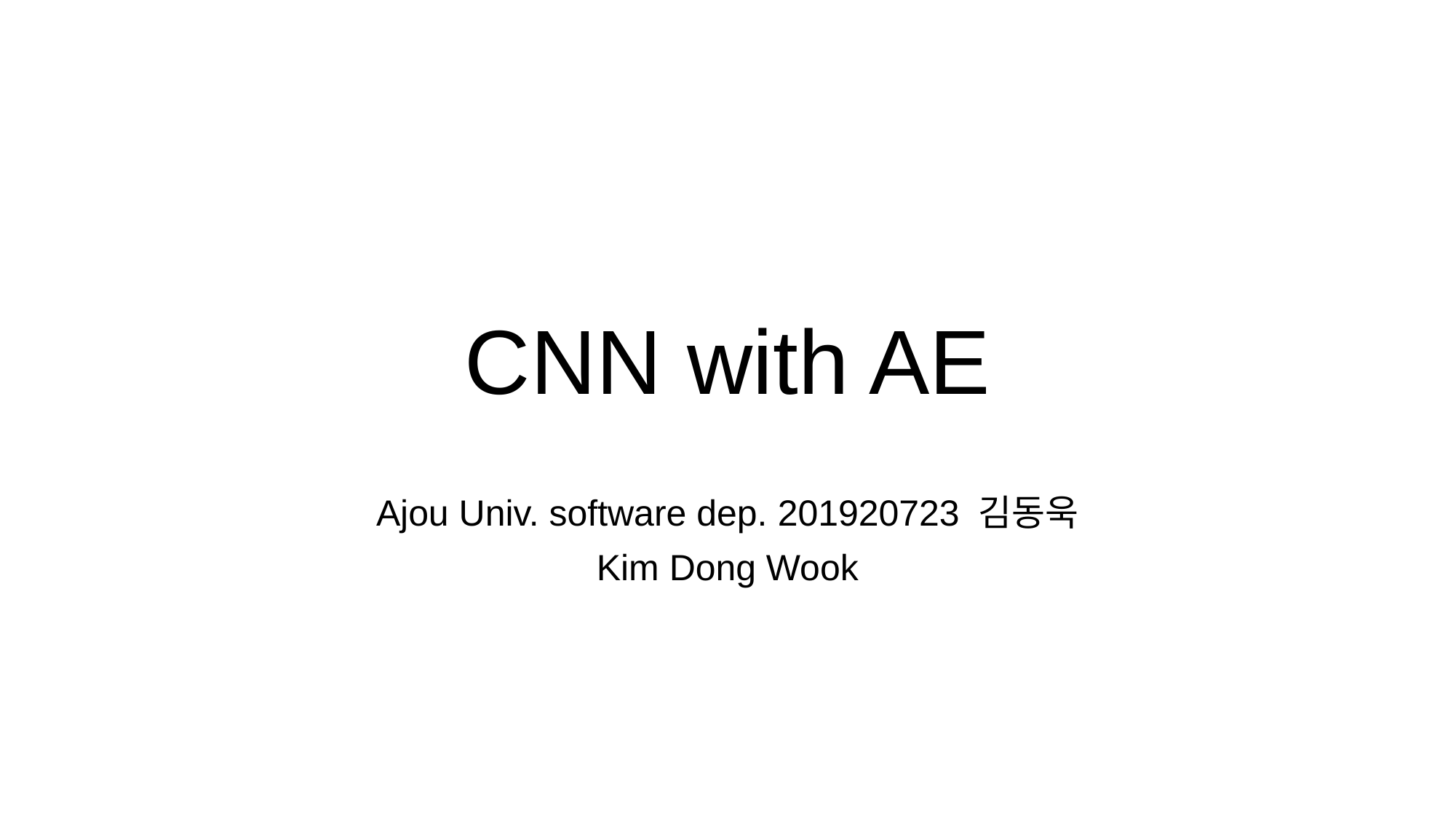

# CNN with AE

Ajou Univ. software dep. 201920723 김동욱
Kim Dong Wook